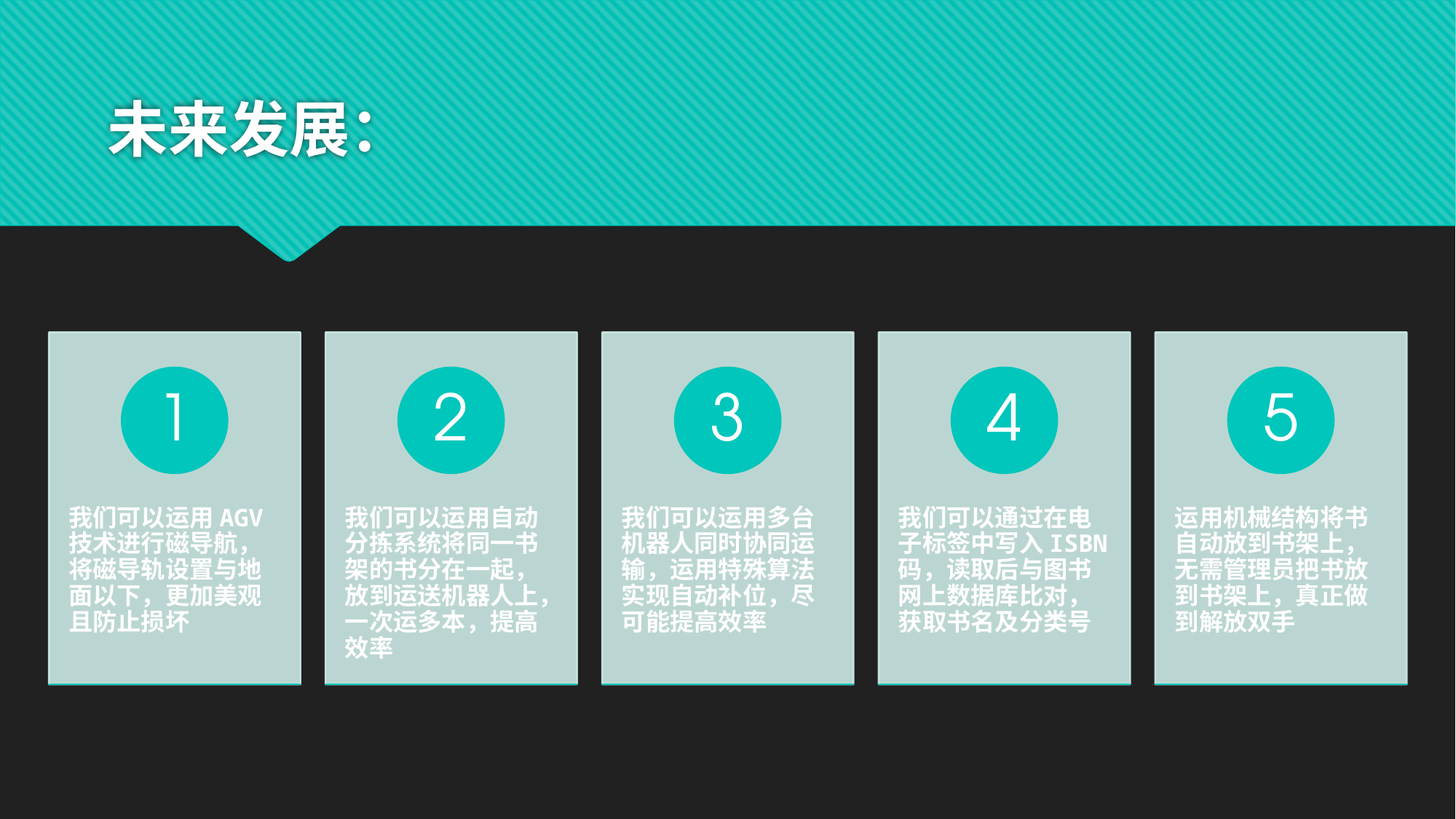

# 未来发展：
我们可以运用AGV技术进行磁导航，将磁导轨设置与地面以下，更加美观且防止损坏
1
我们可以运用自动分拣系统将同一书架的书分在一起，放到运送机器人上，一次运多本，提高效率
2
我们可以运用多台机器人同时协同运输，运用特殊算法实现自动补位，尽可能提高效率
3
我们可以通过在电子标签中写入ISBN码，读取后与图书网上数据库比对，获取书名及分类号
4
运用机械结构将书自动放到书架上，无需管理员把书放到书架上，真正做到解放双手
5